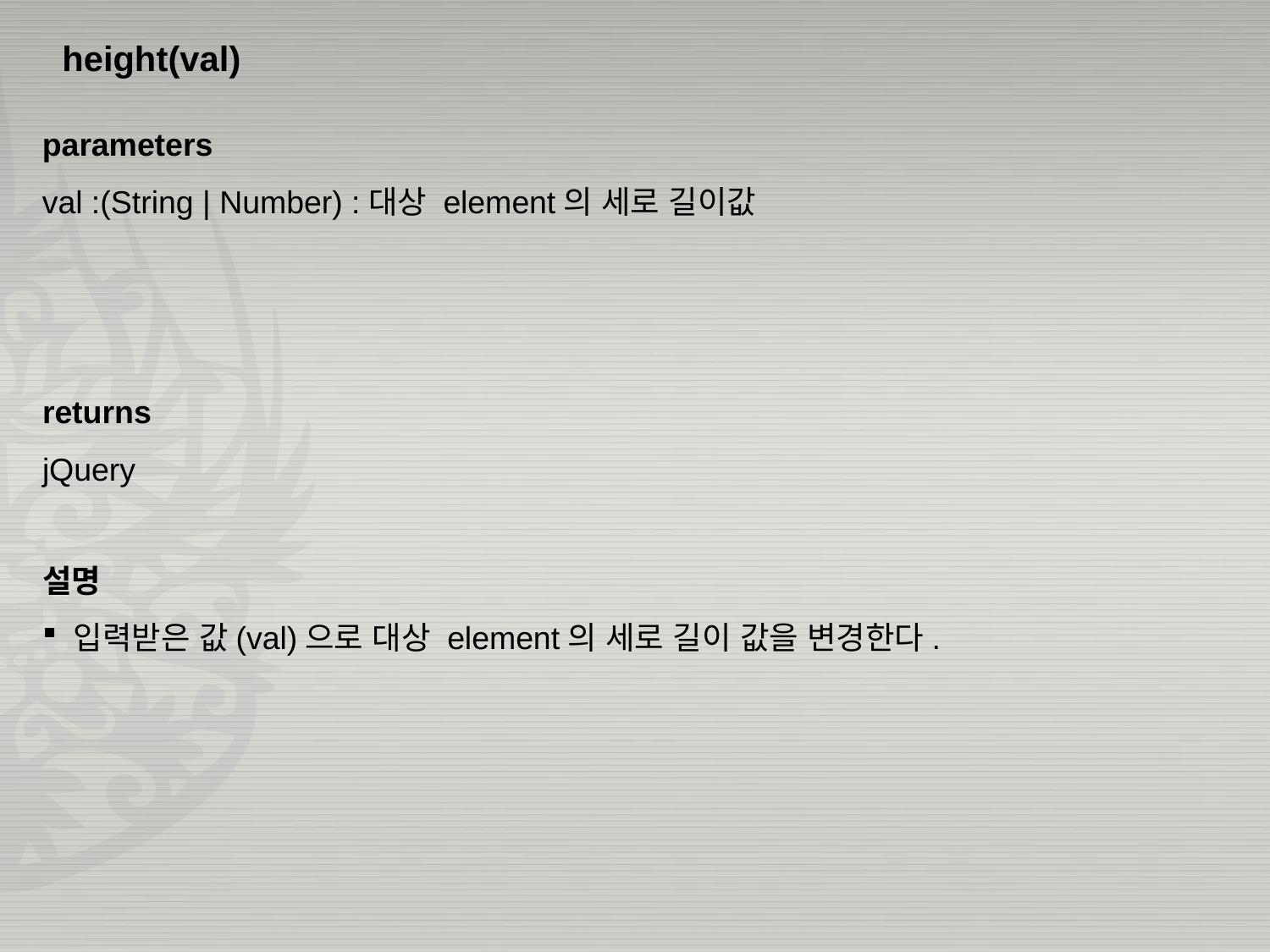

height(val)
parameters
val :(String | Number) :대상 element의 세로 길이값
returns
jQuery
설명
 입력받은 값(val)으로 대상 element의 세로 길이 값을 변경한다.